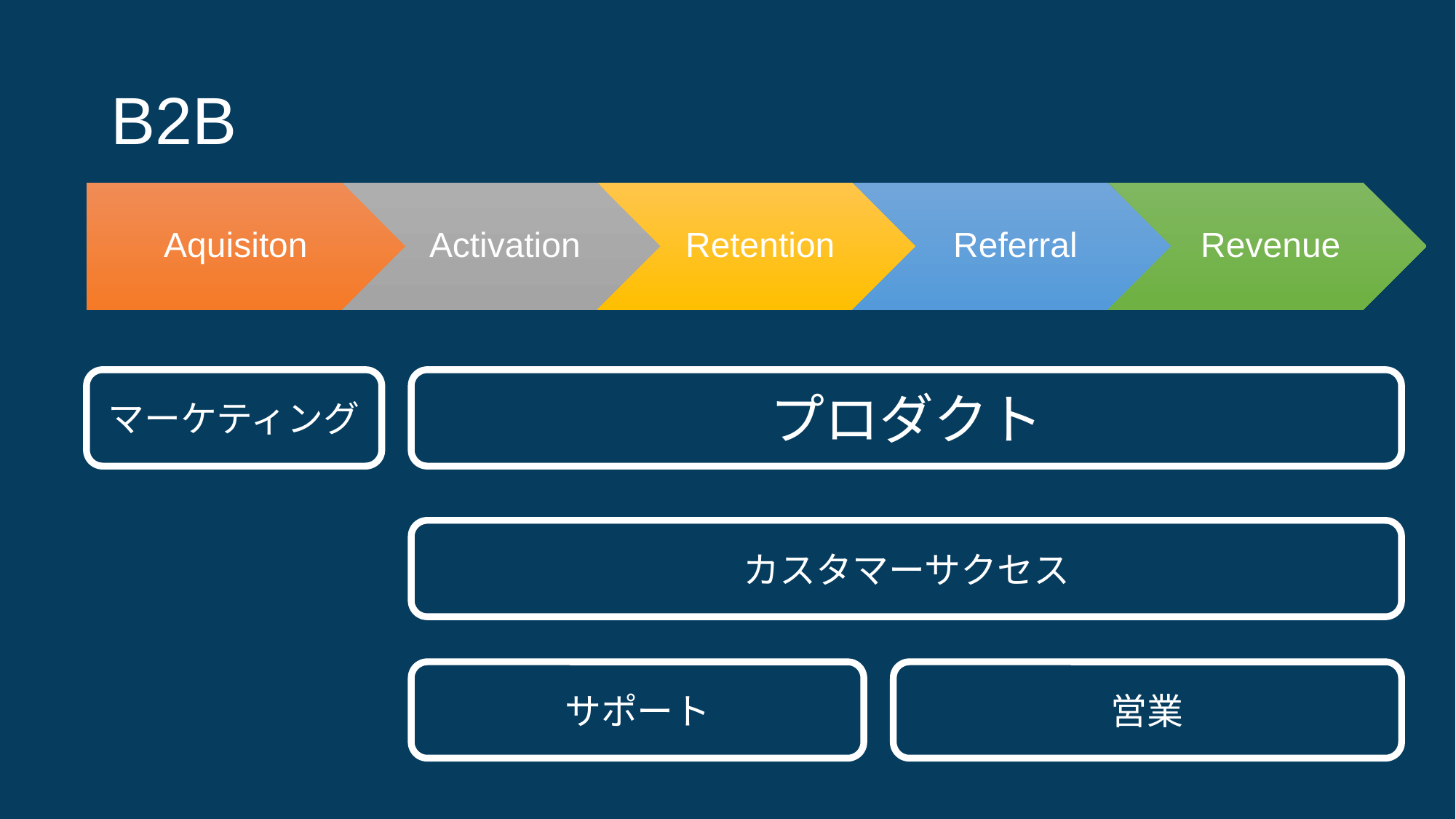

# B2B
Aquisiton
Activation
Retention
Referral
Revenue
マーケティング
プロダクト
カスタマーサクセス
サポート
営業